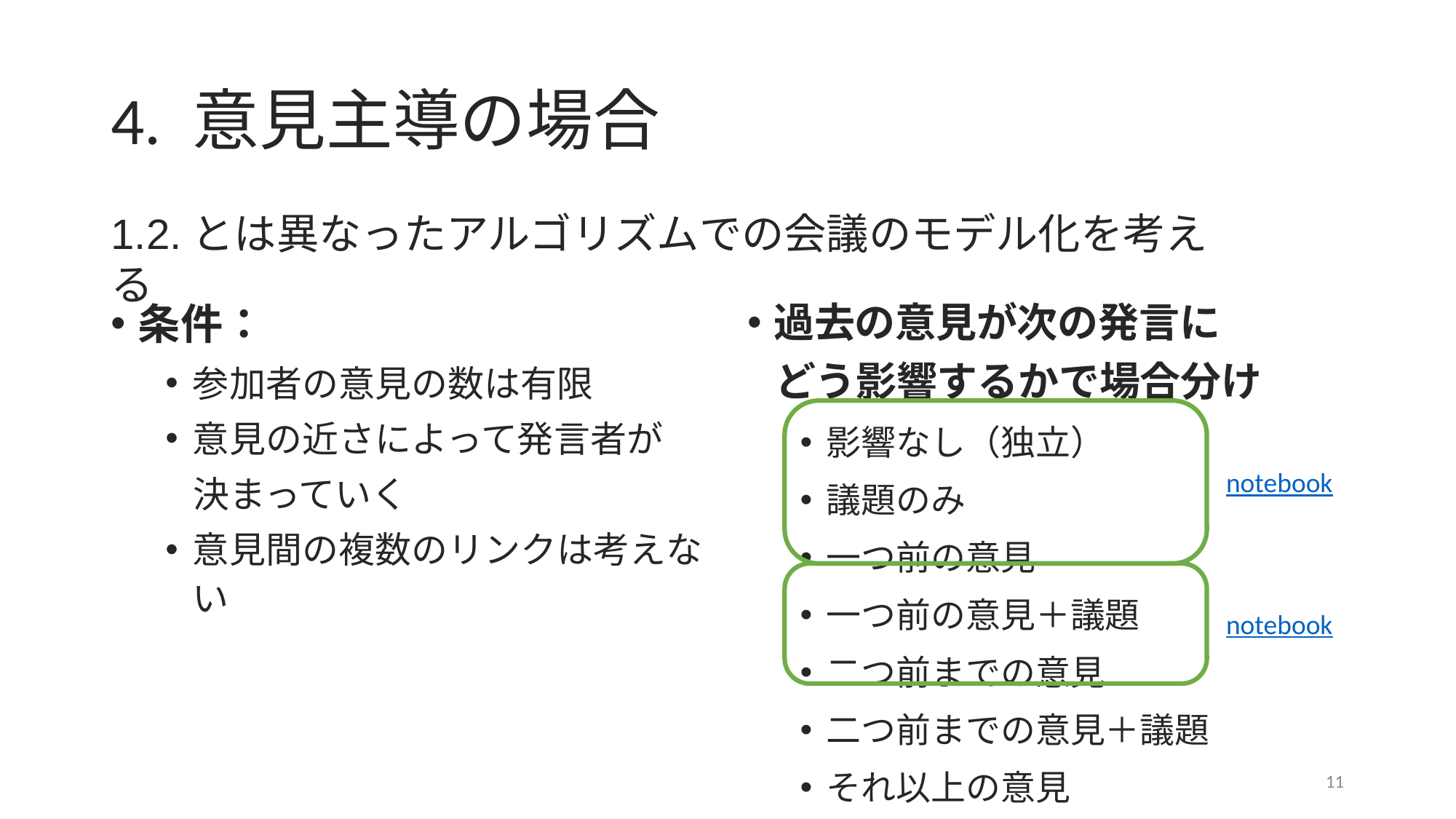

# 4. 意見主導の場合
1.2.とは異なったアルゴリズムでの会議のモデル化を考える
条件：
参加者の意見の数は有限
意見の近さによって発言者が
決まっていく
意見間の複数のリンクは考えない

過去の意見が次の発言に
どう影響するかで場合分け
影響なし（独立）
議題のみ
一つ前の意見
一つ前の意見＋議題
二つ前までの意見
二つ前までの意見＋議題
それ以上の意見

notebook

notebook
11